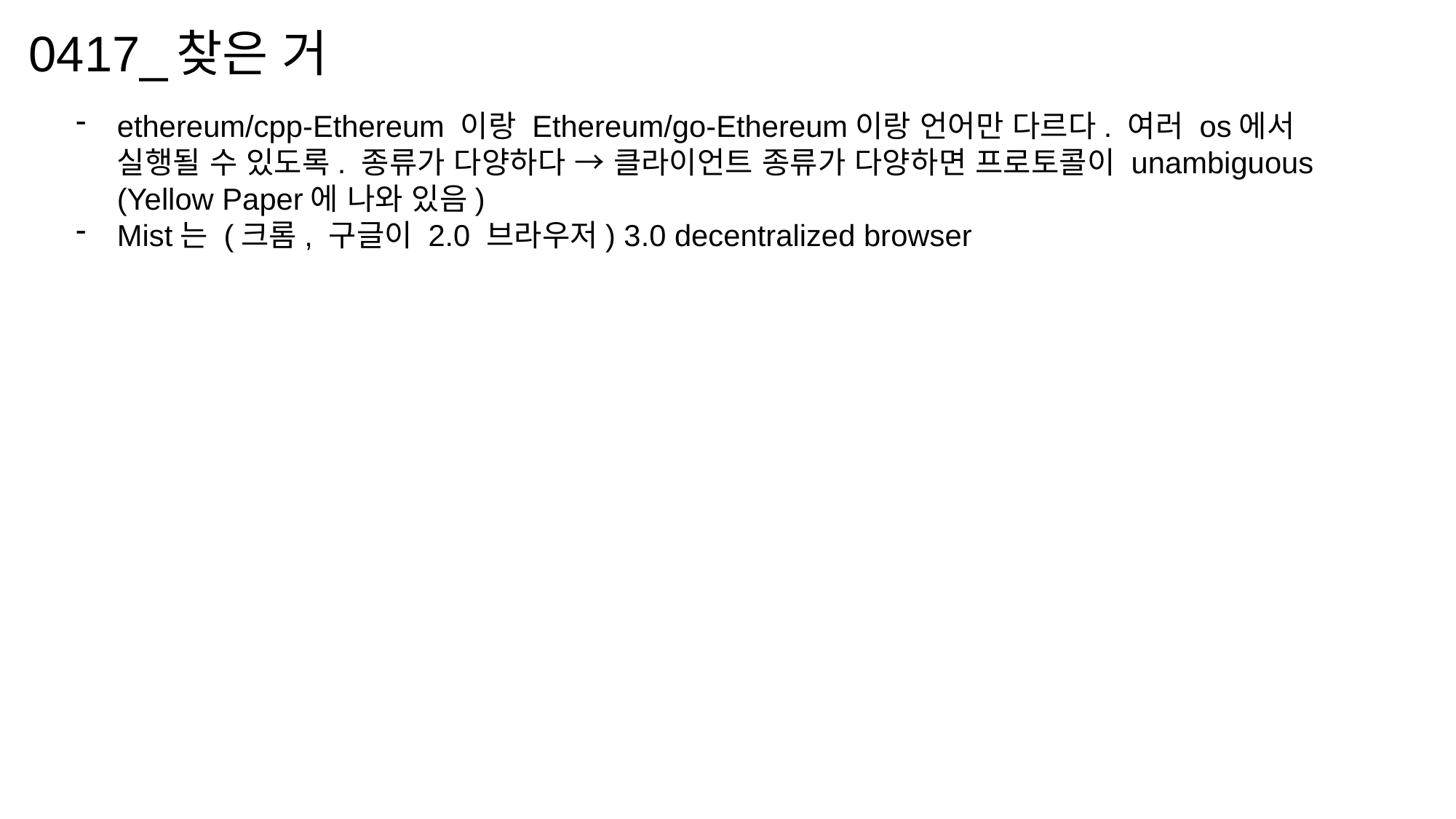

0417_찾은 거
ethereum/cpp-Ethereum 이랑 Ethereum/go-Ethereum이랑 언어만 다르다. 여러 os에서 실행될 수 있도록. 종류가 다양하다 → 클라이언트 종류가 다양하면 프로토콜이 unambiguous (Yellow Paper에 나와 있음)
Mist는 (크롬, 구글이 2.0 브라우저) 3.0 decentralized browser